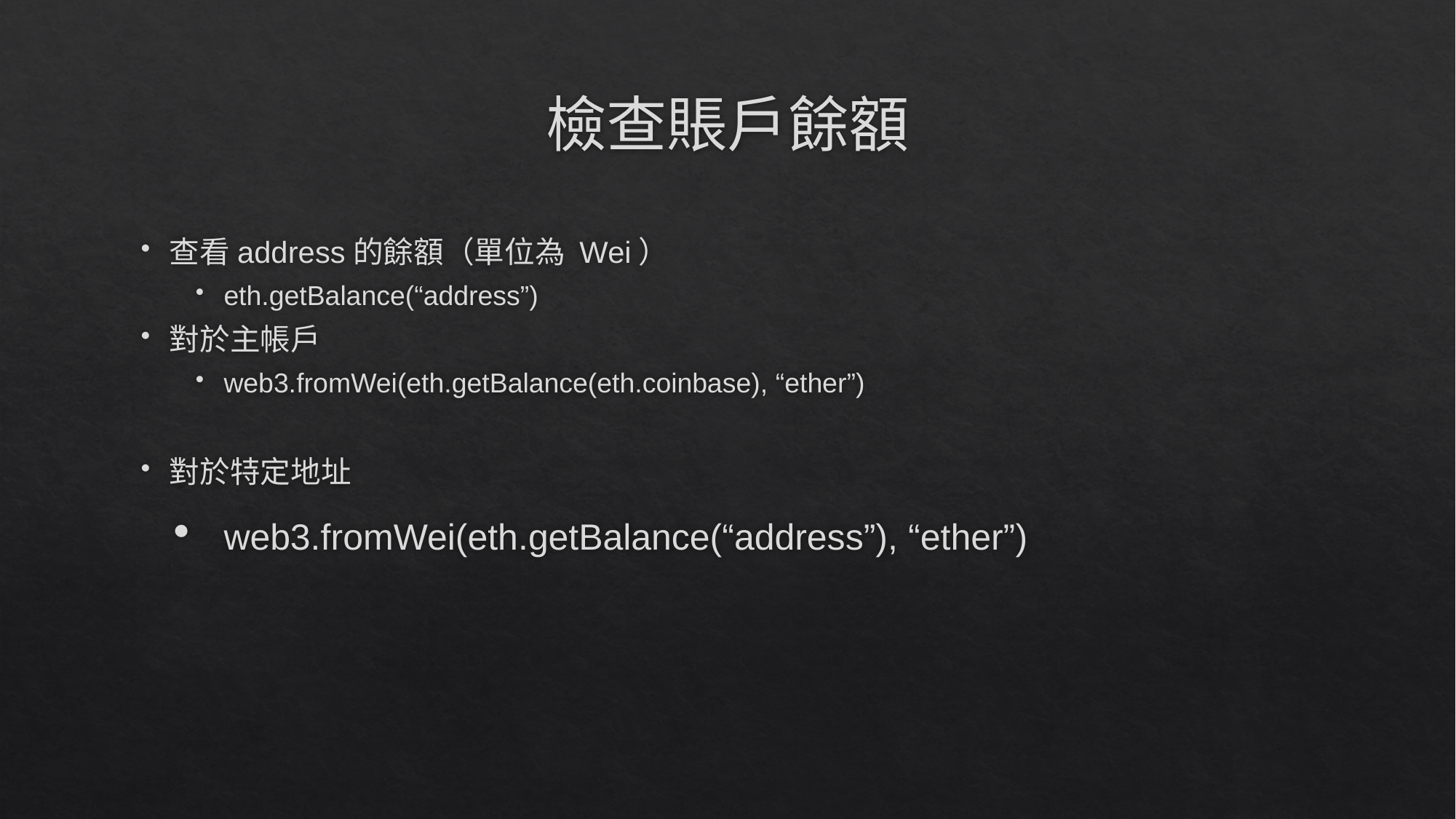

# 檢查賬戶餘額
查看address的餘額（單位為 Wei）
eth.getBalance(“address”)
對於主帳戶
web3.fromWei(eth.getBalance(eth.coinbase), “ether”)

對於特定地址
web3.fromWei(eth.getBalance(“address”), “ether”)